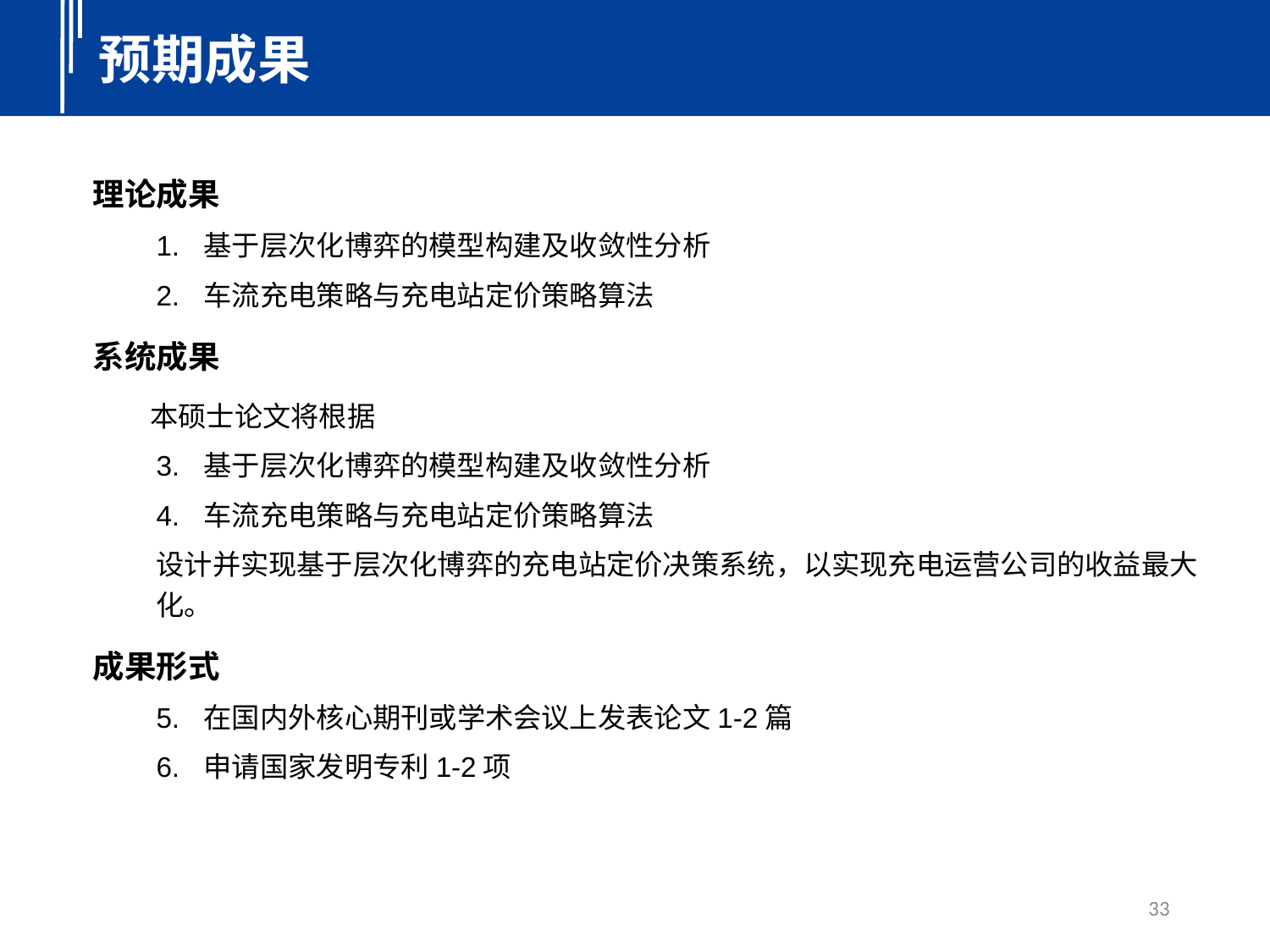

预期成果
理论成果
基于层次化博弈的模型构建及收敛性分析
车流充电策略与充电站定价策略算法
系统成果
        本硕士论文将根据
基于层次化博弈的模型构建及收敛性分析
车流充电策略与充电站定价策略算法
设计并实现基于层次化博弈的充电站定价决策系统，以实现充电运营公司的收益最大化。
成果形式
在国内外核心期刊或学术会议上发表论文1-2篇
申请国家发明专利1-2项
33